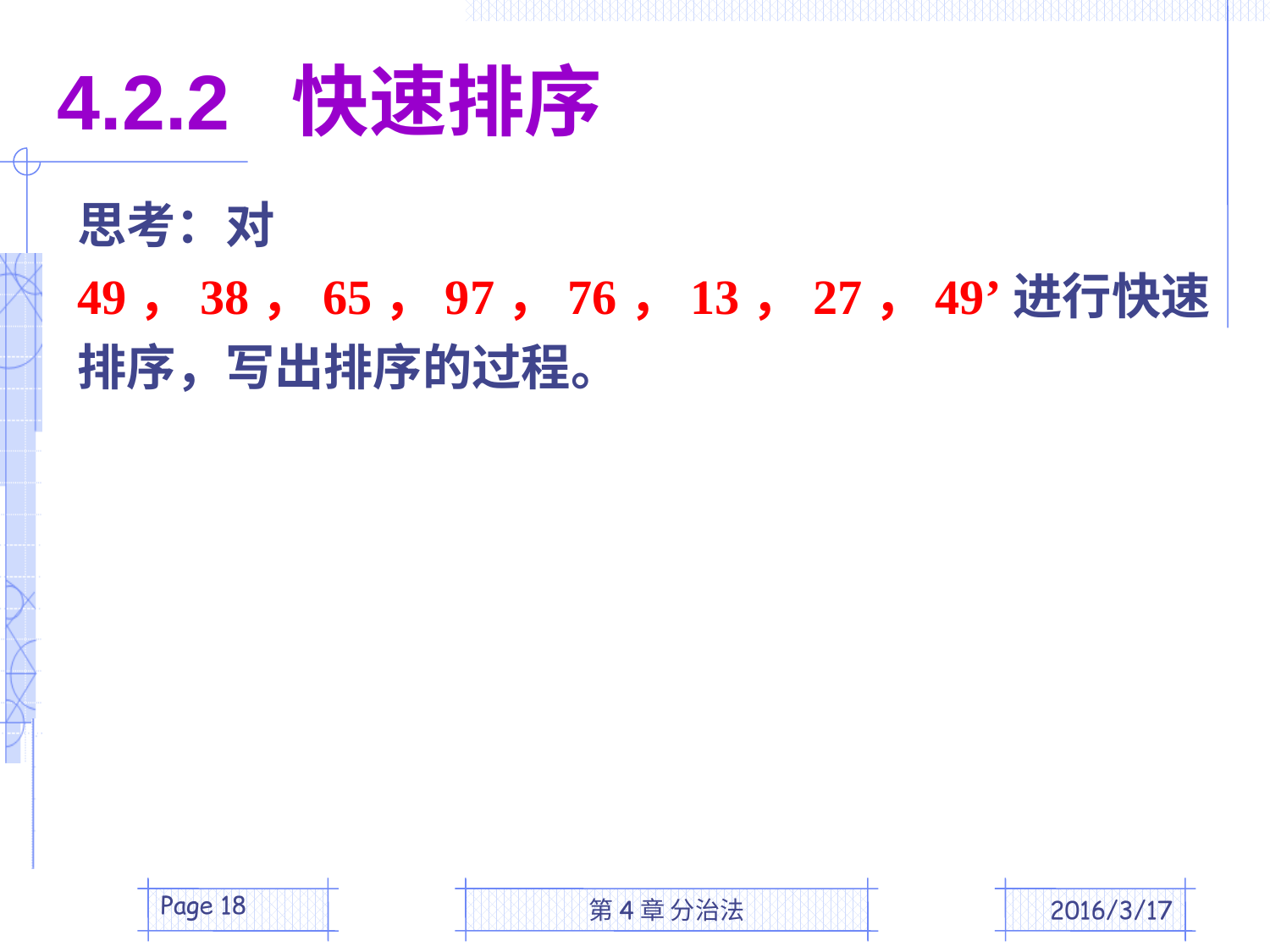

4.2.2  快速排序
思考：对49，38，65，97，76，13，27，49’进行快速排序，写出排序的过程。
Page 18
第4章 分治法
2016/3/17